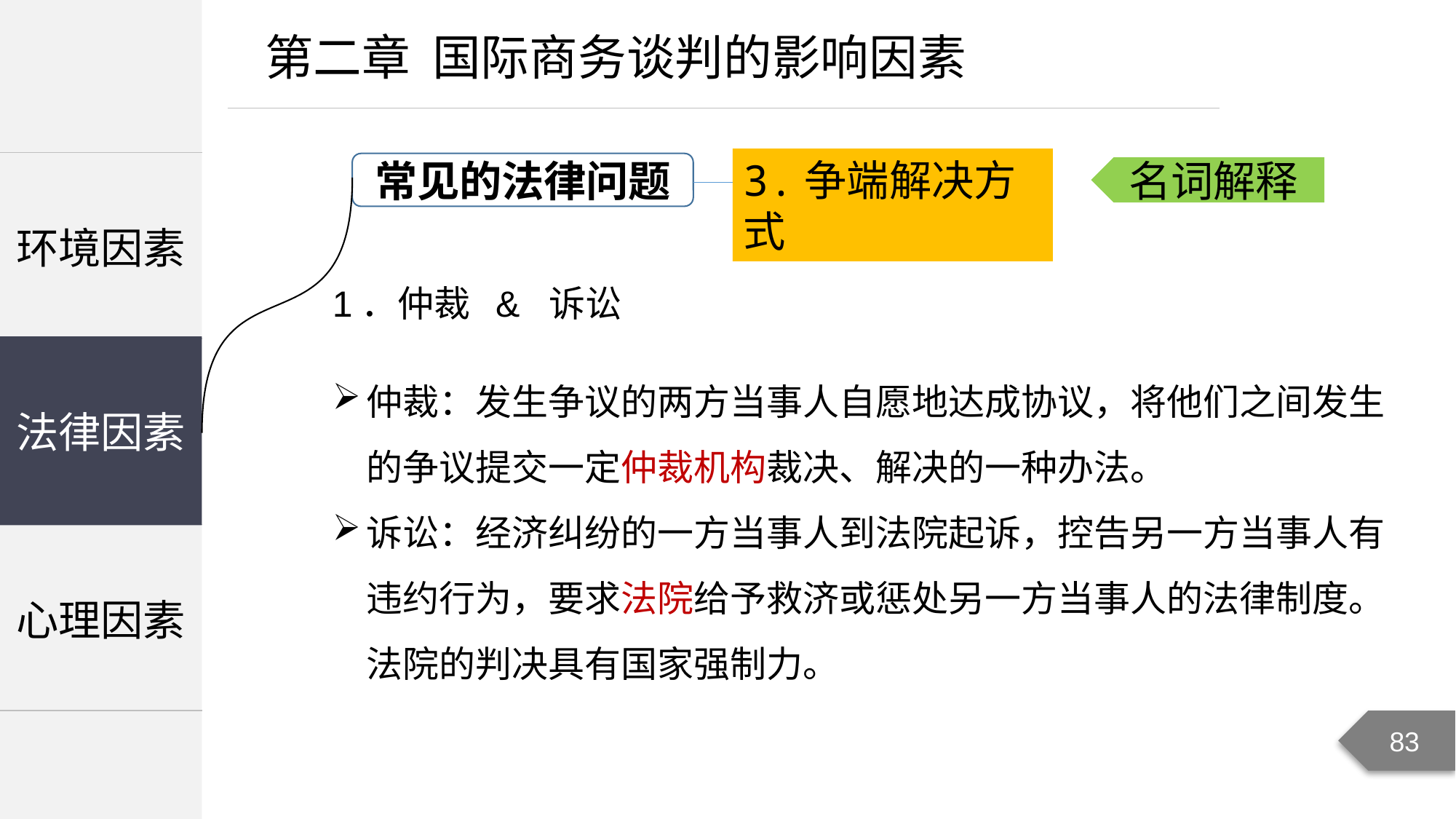

第二章  国际商务谈判的影响因素
3.争端解决方式
常见的法律问题
| 环境因素 |
| --- |
| 法律因素 |
| 心理因素 |
名词解释
1．仲裁  &  诉讼

仲裁：发生争议的两方当事人自愿地达成协议，将他们之间发生的争议提交一定仲裁机构裁决、解决的一种办法。
诉讼：经济纠纷的一方当事人到法院起诉，控告另一方当事人有违约行为，要求法院给予救济或惩处另一方当事人的法律制度。法院的判决具有国家强制力。

法律因素

83